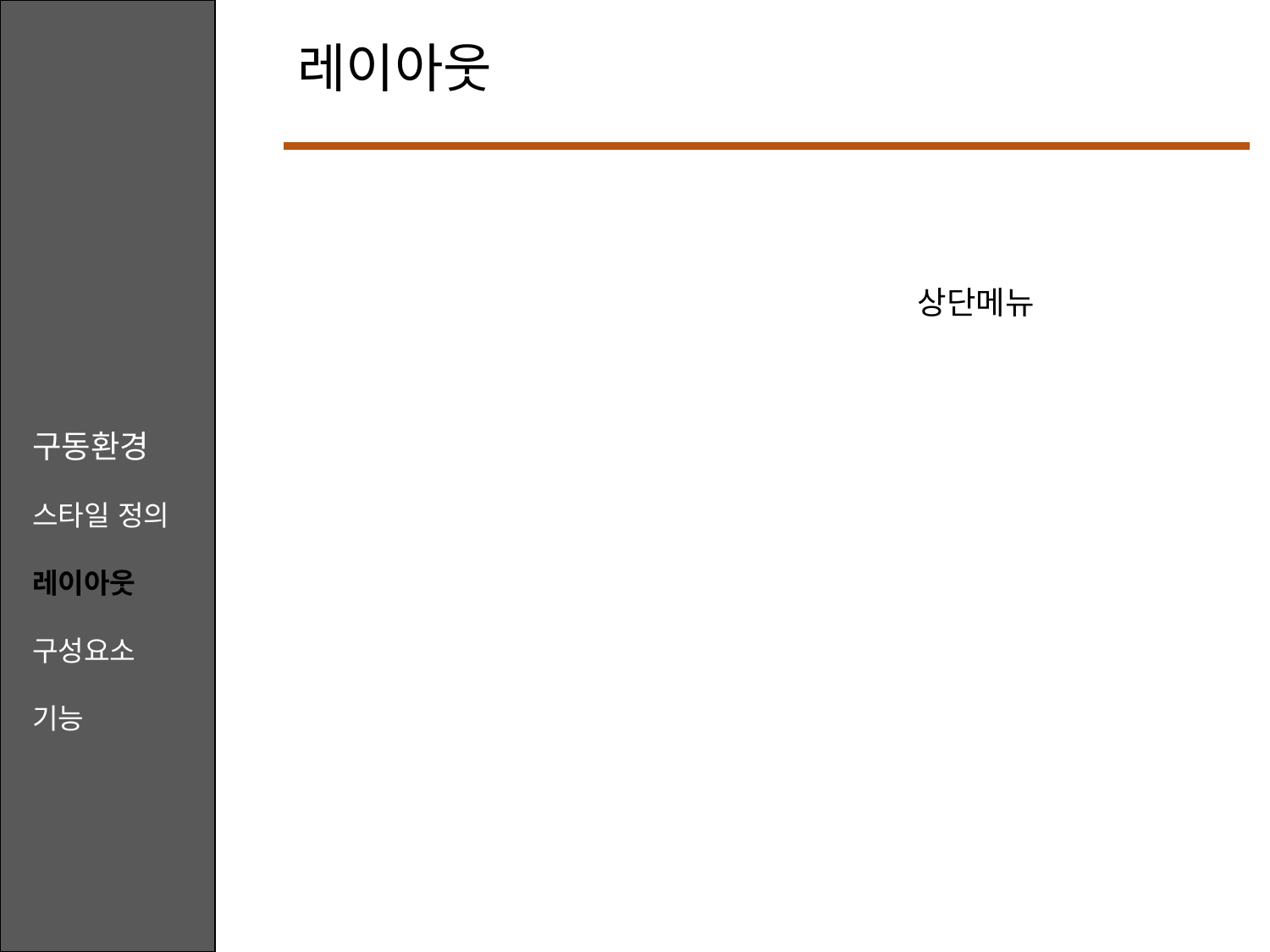

레이아웃
상단메뉴

구동환경

스타일 정의

레이아웃

구성요소

기능